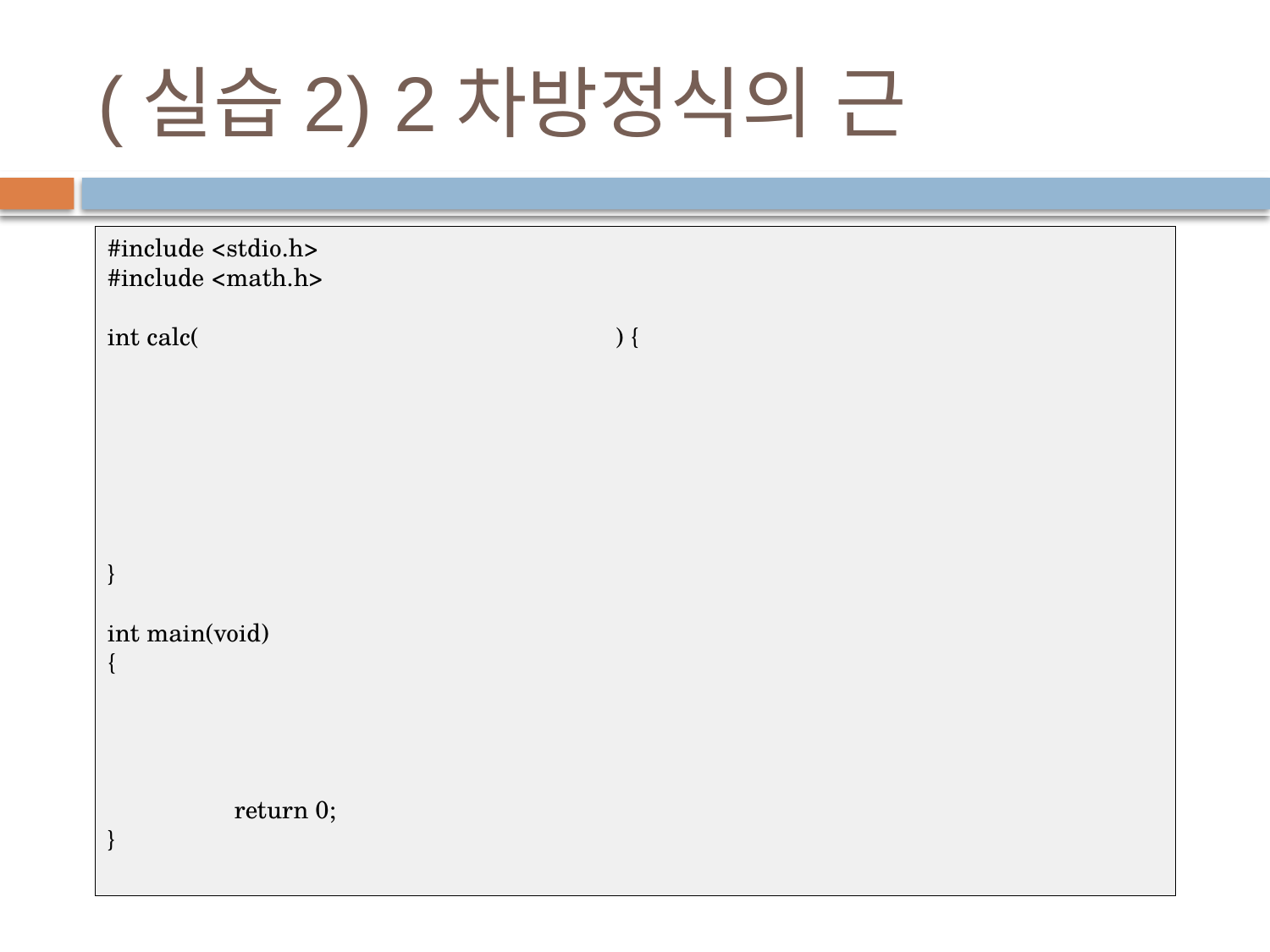

# (실습2) 2차방정식의 근
#include <stdio.h>
#include <math.h>

int calc(				) {

}

int main(void)
{

	return 0;
}